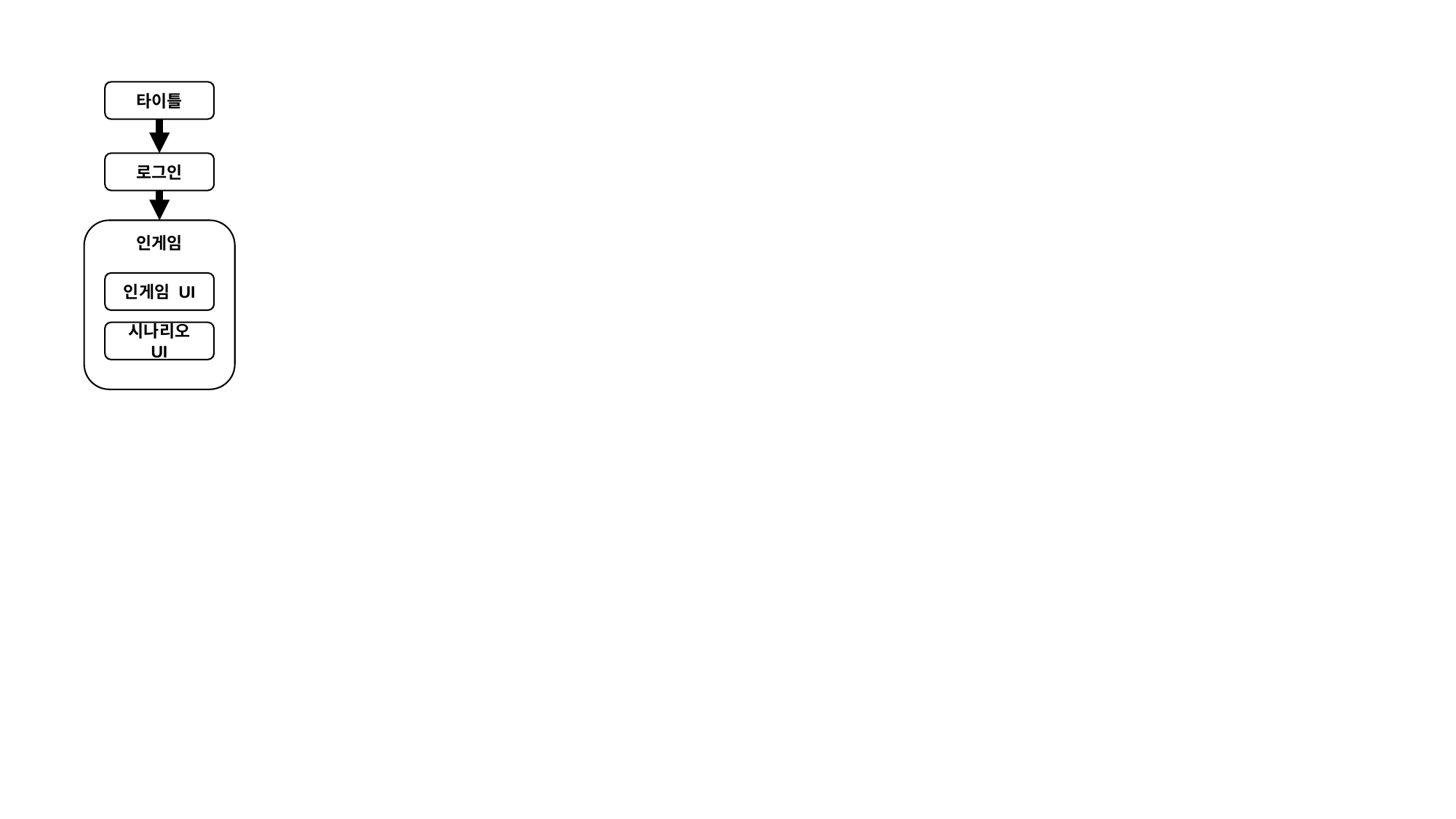

타이틀
로그인
인게임
인게임 UI
시나리오 UI